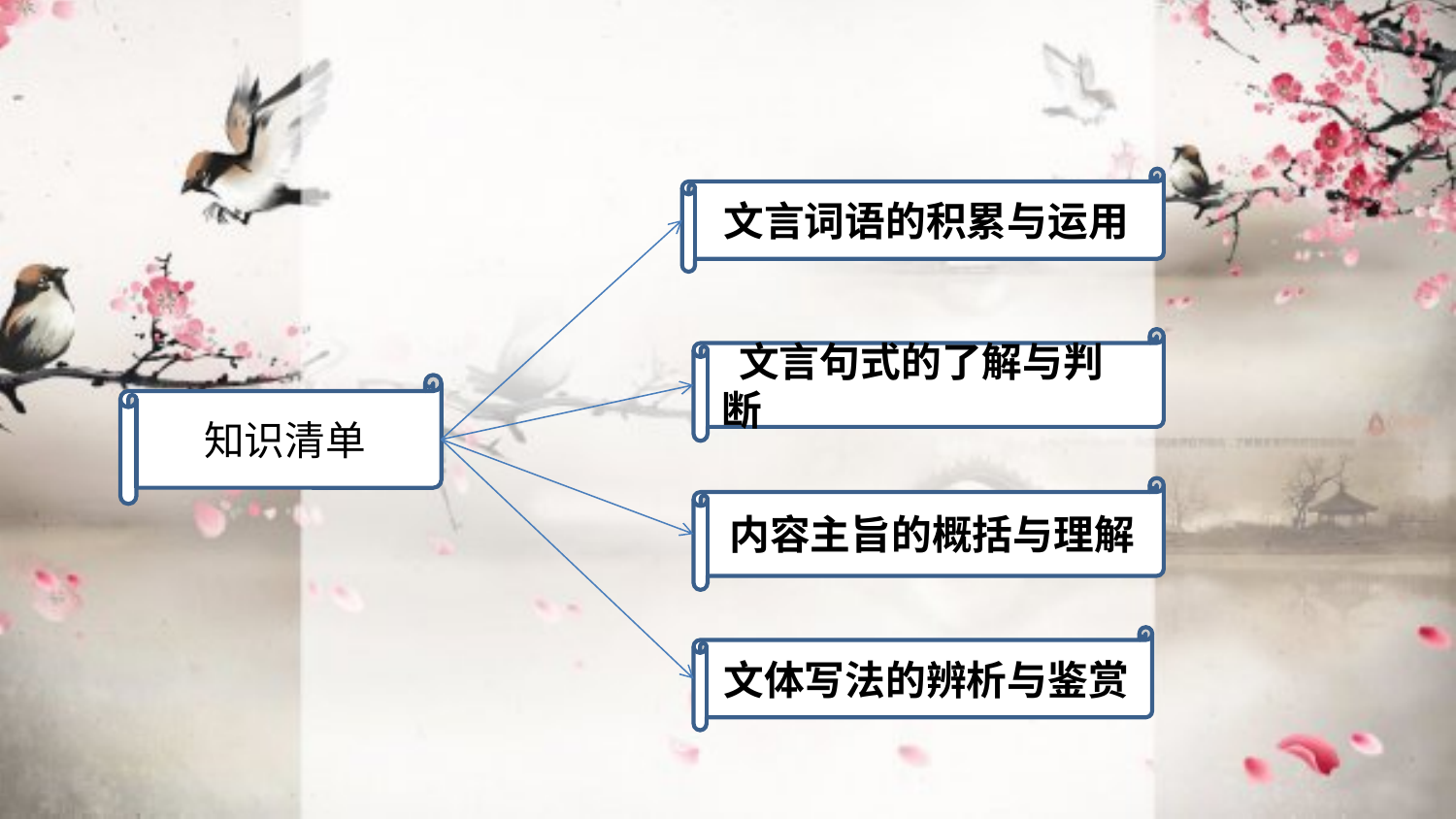

文言词语的积累与运用
 文言句式的了解与判断
知识清单
内容主旨的概括与理解
文体写法的辨析与鉴赏